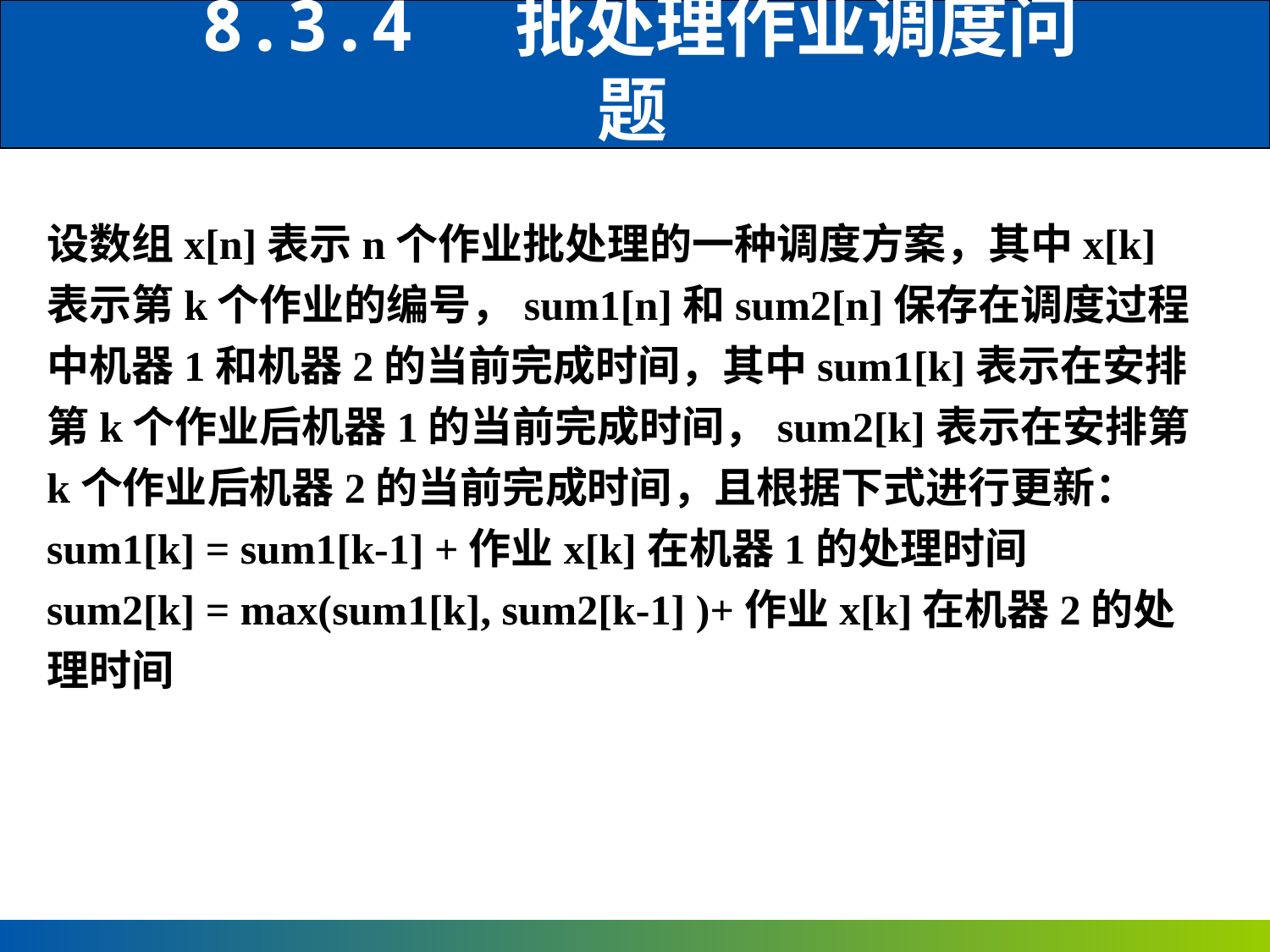

8.3.4  批处理作业调度问题
设数组x[n]表示n个作业批处理的一种调度方案，其中x[k]表示第k个作业的编号，sum1[n]和sum2[n]保存在调度过程中机器1和机器2的当前完成时间，其中sum1[k]表示在安排第k个作业后机器1的当前完成时间，sum2[k]表示在安排第k个作业后机器2的当前完成时间，且根据下式进行更新：
sum1[k] = sum1[k-1] +作业x[k]在机器1的处理时间
sum2[k] = max(sum1[k], sum2[k-1] )+作业x[k]在机器2的处理时间